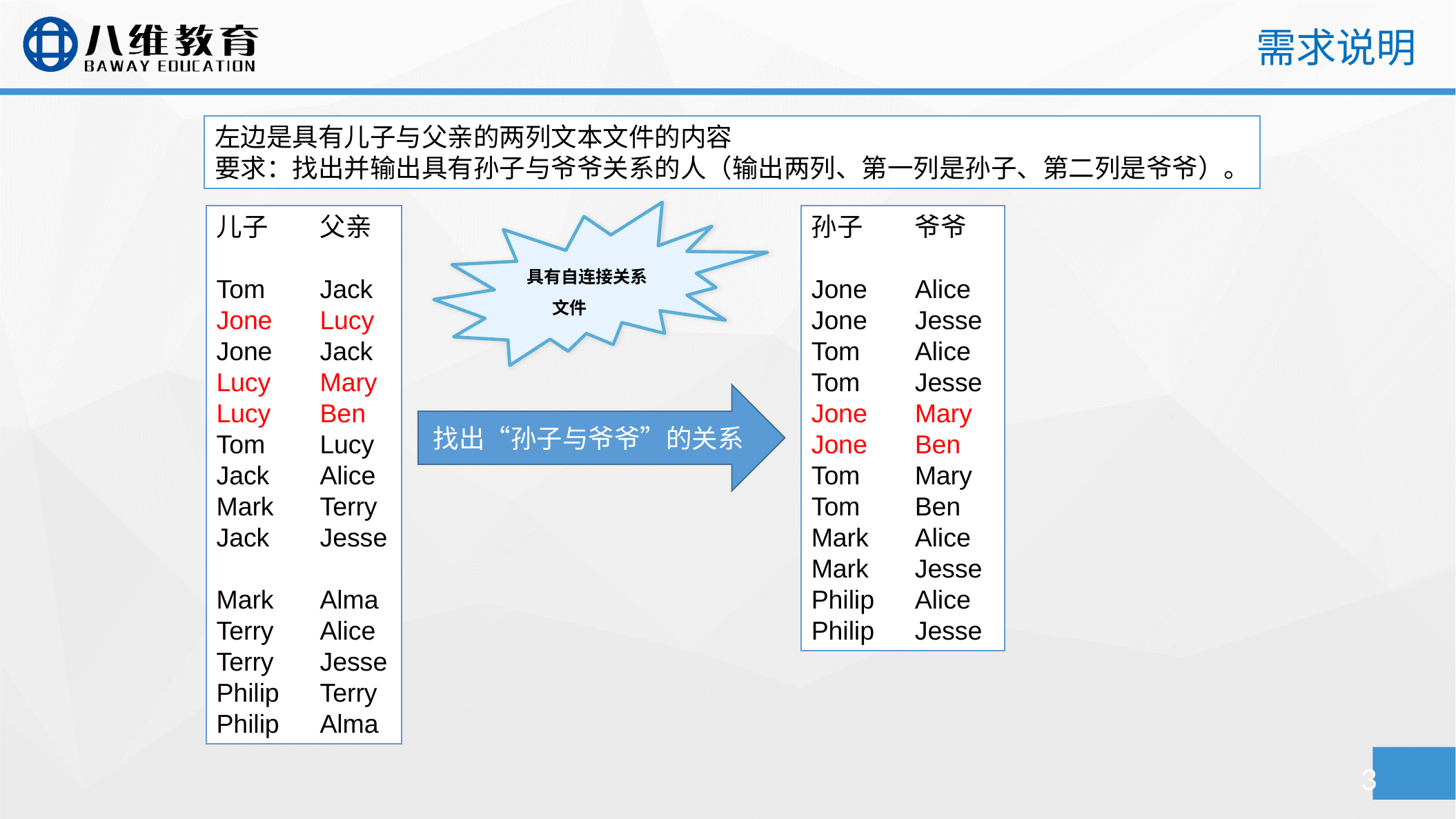

需求说明
左边是具有儿子与父亲的两列文本文件的内容
要求：找出并输出具有孙子与爷爷关系的人（输出两列、第一列是孙子、第二列是爷爷）。
儿子	父亲

Tom	Jack
Jone	Lucy
Jone	Jack
Lucy	Mary
Lucy	Ben
Tom	Lucy
Jack	Alice
Mark	Terry
Jack	Jesse

Mark	Alma
Terry	Alice
Terry	Jesse
Philip	Terry
Philip	Alma
具有自连接关系文件
孙子	爷爷

Jone	Alice
Jone	Jesse
Tom	Alice
Tom	Jesse
Jone	Mary
Jone	Ben
Tom	Mary
Tom	Ben
Mark	Alice
Mark	Jesse
Philip	Alice
Philip	Jesse
找出“孙子与爷爷”的关系